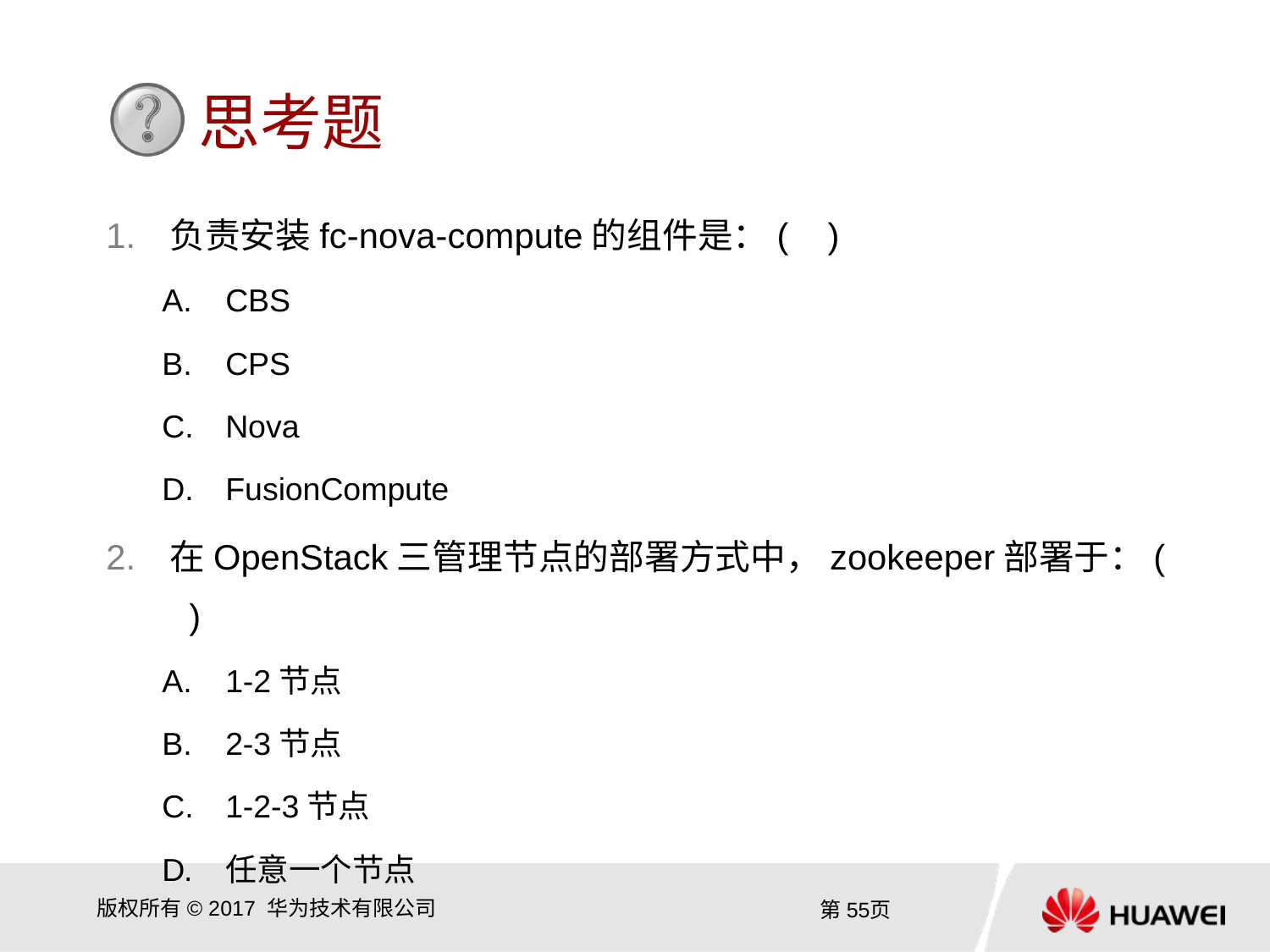

负责安装fc-nova-compute的组件是：(    )
CBS
CPS
Nova
FusionCompute
在OpenStack三管理节点的部署方式中，zookeeper部署于：(    )
1-2节点
2-3节点
1-2-3节点
任意一个节点